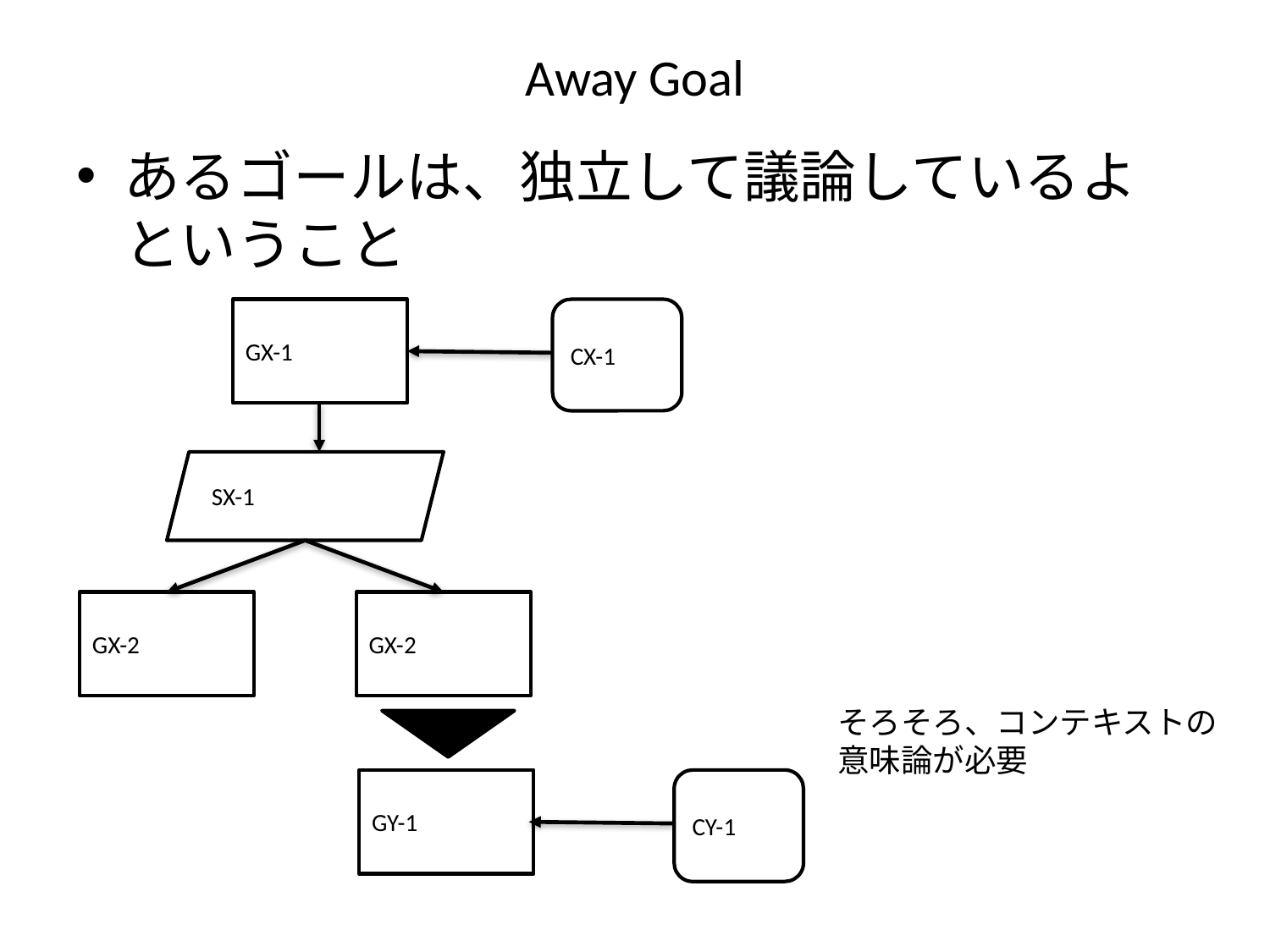

# Away Goal
あるゴールは、独立して議論しているよということ
GX-1
CX-1
SX-1
GX-2
GX-2
そろそろ、コンテキストの
意味論が必要

GY-1
CY-1